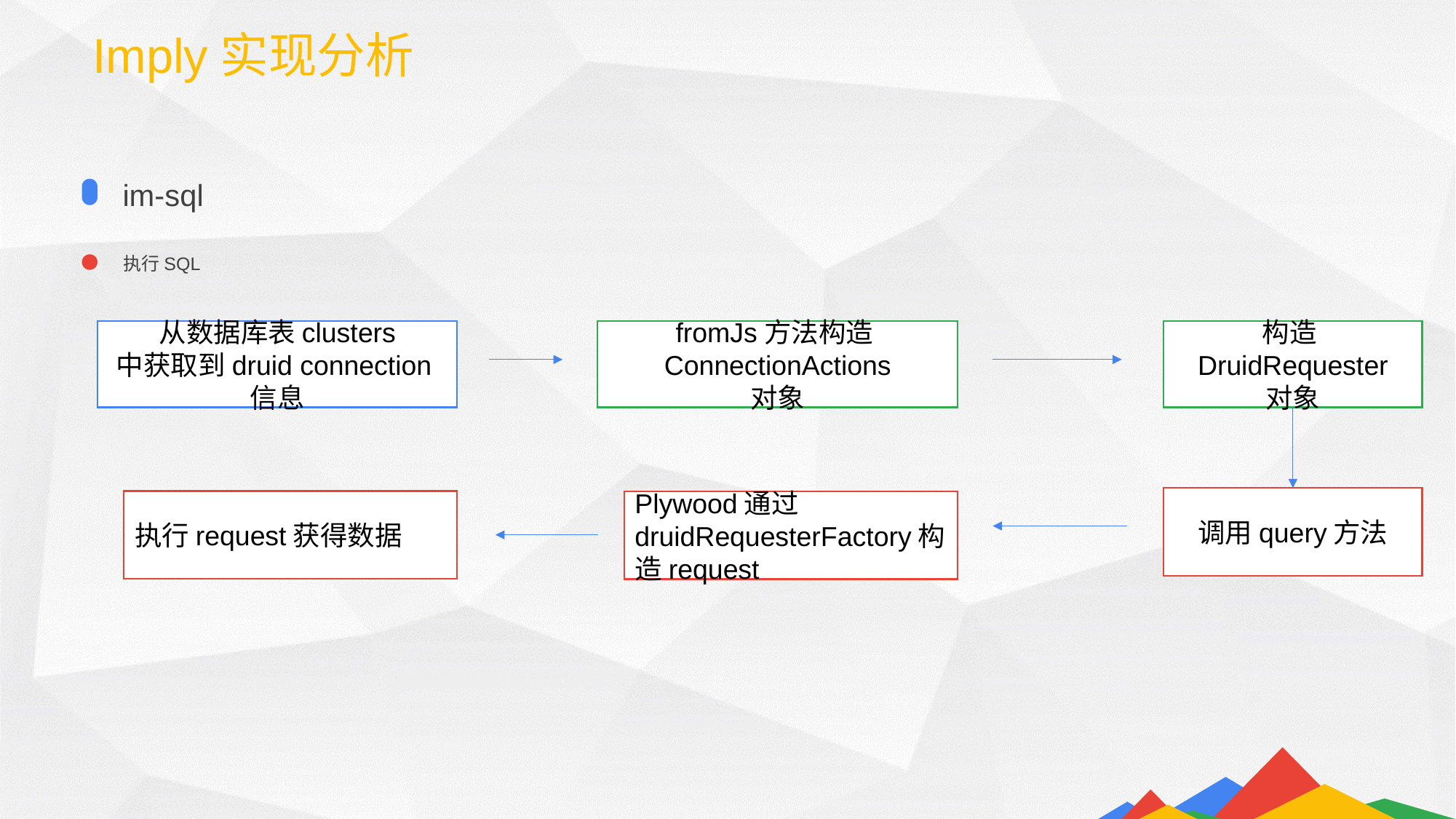

Imply实现分析
im-sql

执行SQL

从数据库表clusters
中获取到druid connection信息
fromJs方法构造ConnectionActions
对象
构造DruidRequester
对象
调用query方法
执行request获得数据
Plywood通过druidRequesterFactory构造request